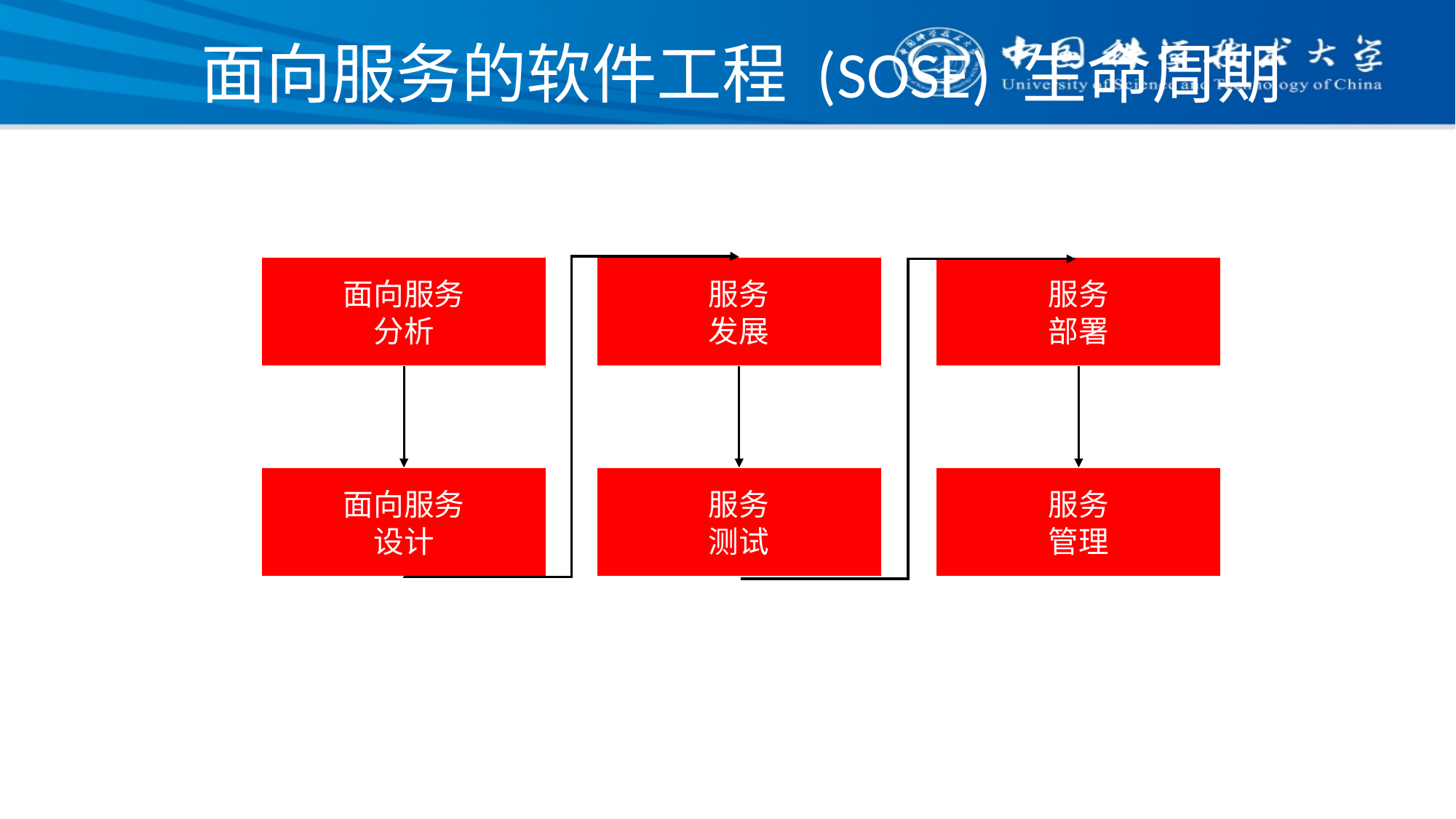

# 面向服务的软件工程 (SOSE) 生命周期

面向服务
分析
服务
发展
服务
部署
面向服务
设计
服务
测试
服务
管理